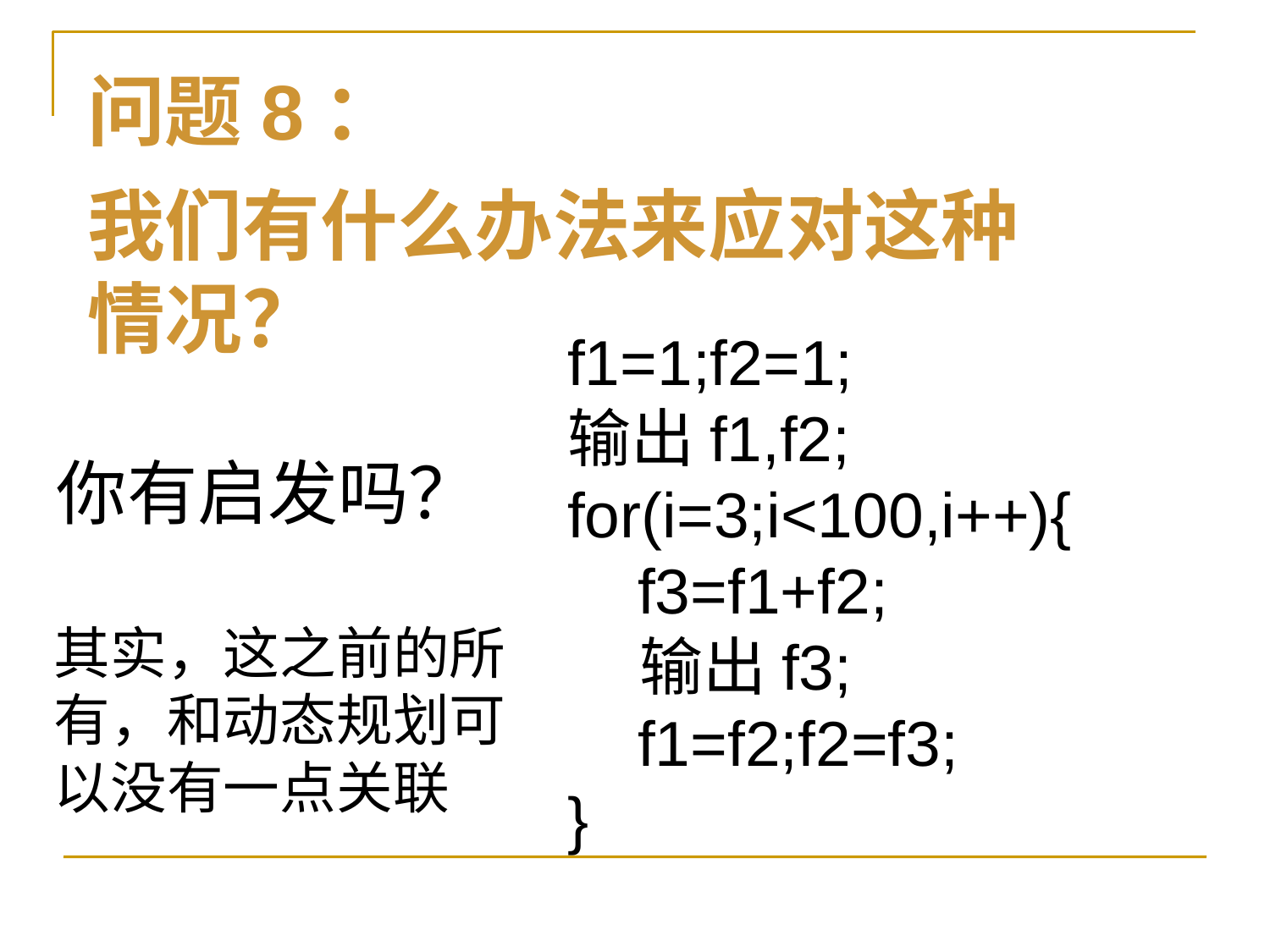

问题8：
我们有什么办法来应对这种情况？
f1=1;f2=1;
输出f1,f2;
for(i=3;i<100,i++){
    f3=f1+f2;
    输出f3;
    f1=f2;f2=f3;
}
你有启发吗？
其实，这之前的所有，和动态规划可以没有一点关联